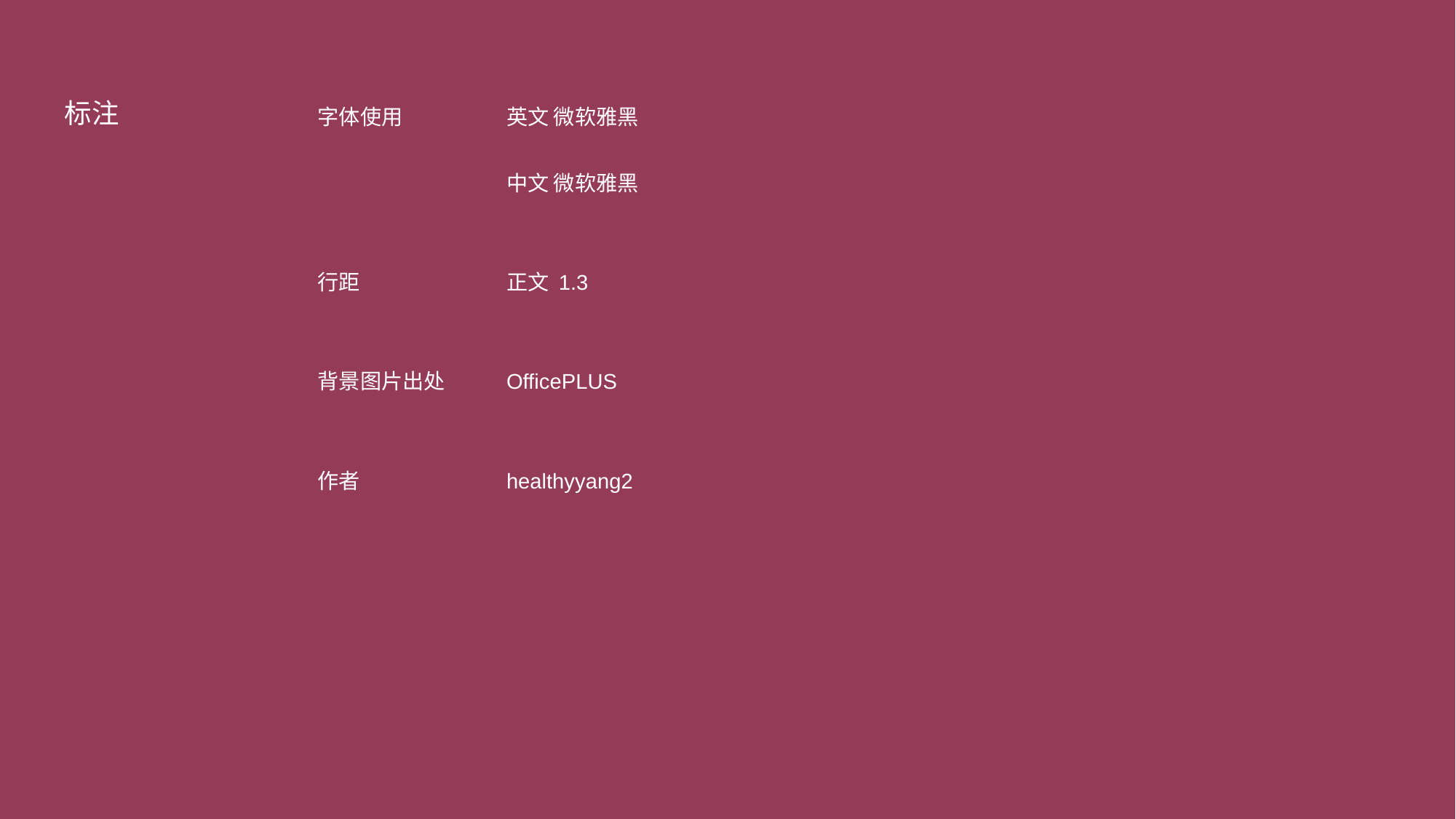

标注
字体使用

行距

背景图片出处

作者
英文 微软雅黑

中文 微软雅黑

正文 1.3

OfficePLUS

healthyyang2